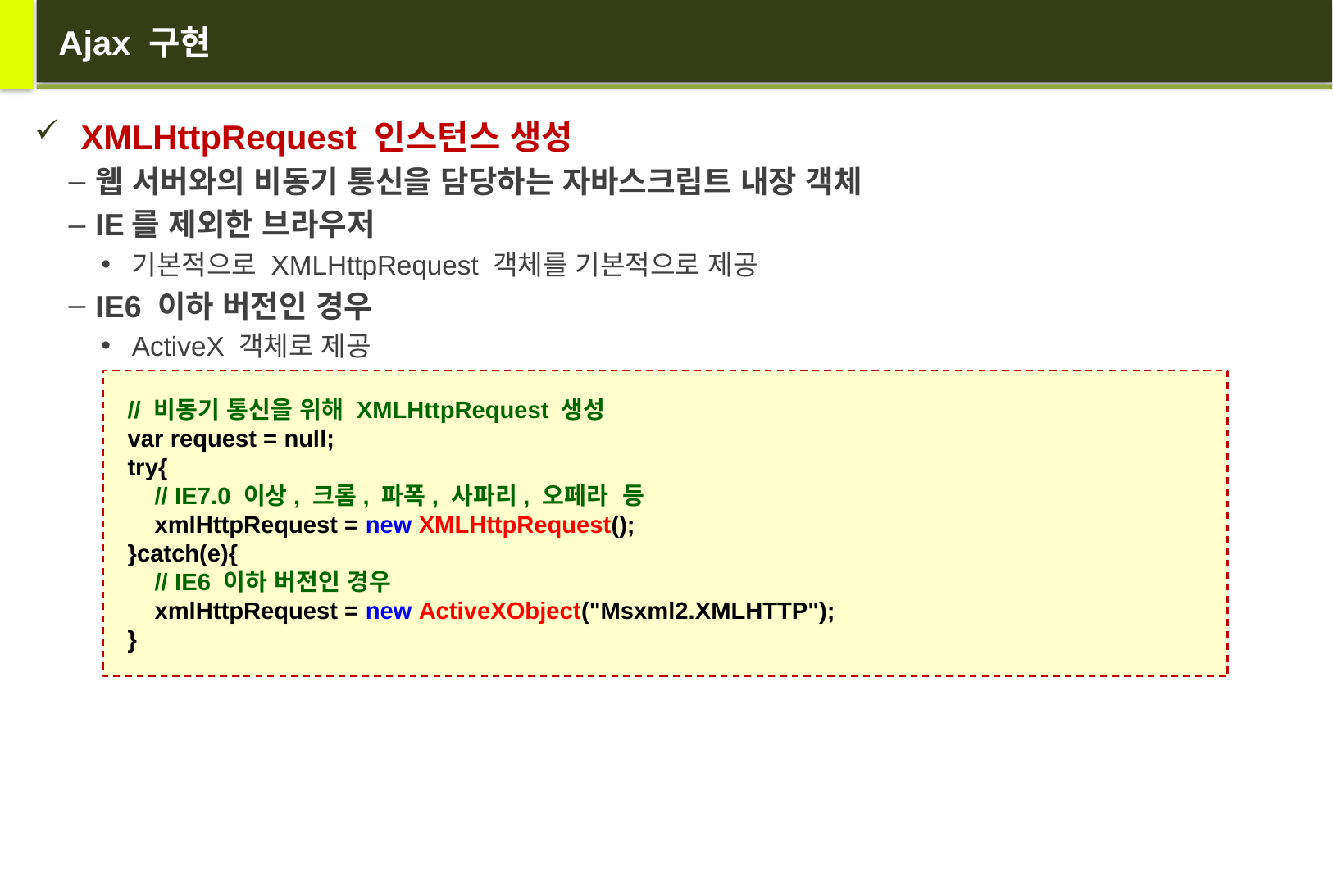

# Ajax 구현
XMLHttpRequest 인스턴스 생성
웹 서버와의 비동기 통신을 담당하는 자바스크립트 내장 객체
IE를 제외한 브라우저
기본적으로 XMLHttpRequest 객체를 기본적으로 제공
IE6 이하 버전인 경우
ActiveX 객체로 제공
// 비동기 통신을 위해 XMLHttpRequest 생성
var request = null;
try{
    // IE7.0 이상, 크롬, 파폭, 사파리, 오페라  등
    xmlHttpRequest = new XMLHttpRequest();
}catch(e){
    // IE6 이하 버전인 경우
    xmlHttpRequest = new ActiveXObject("Msxml2.XMLHTTP");
}